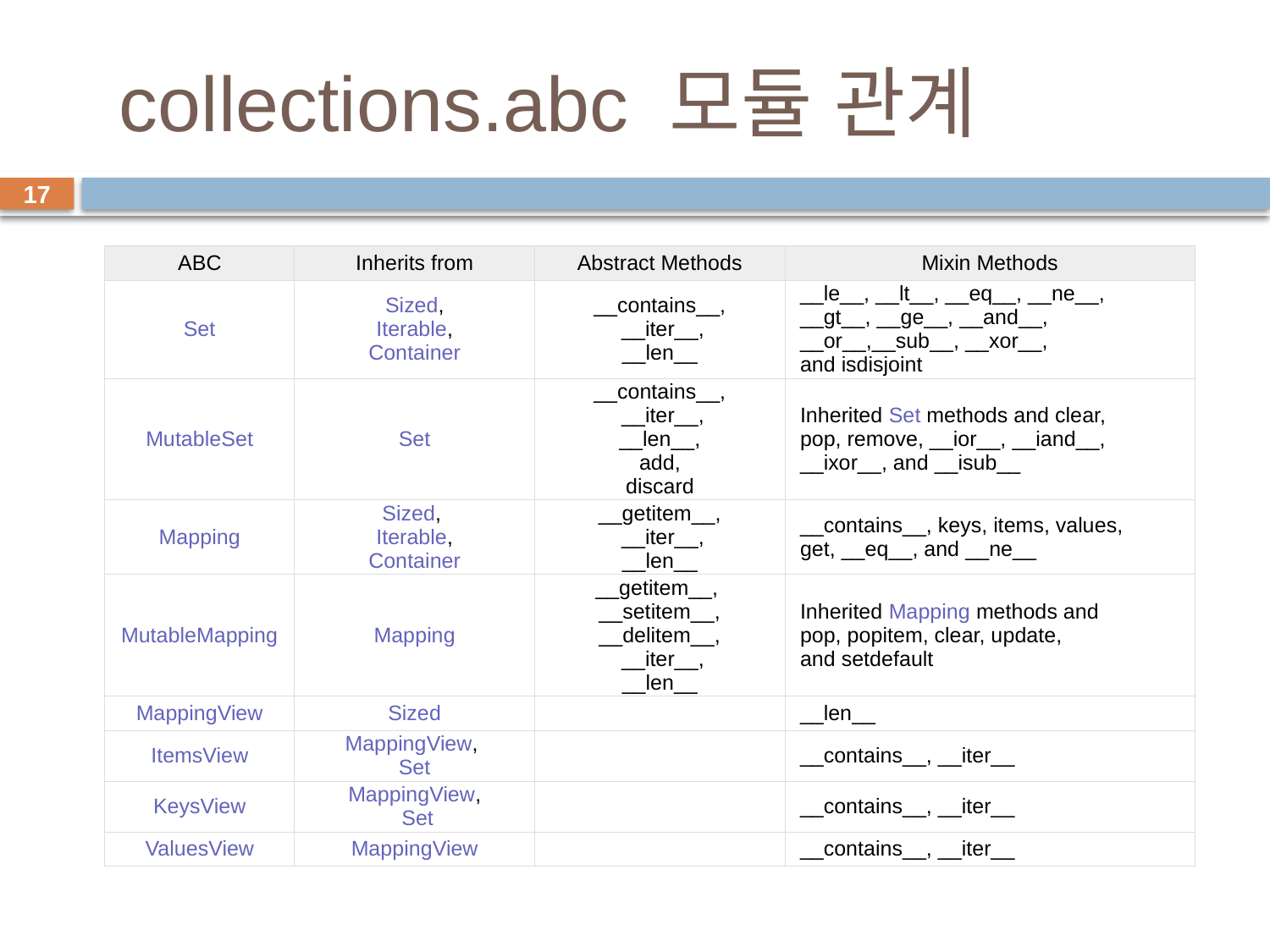

# collections.abc 모듈 관계
17
| ABC | Inherits from | Abstract Methods | Mixin Methods |
| --- | --- | --- | --- |
| Set | Sized, Iterable, Container | \_\_contains\_\_,  \_\_iter\_\_, \_\_len\_\_ | \_\_le\_\_, \_\_lt\_\_, \_\_eq\_\_, \_\_ne\_\_,  \_\_gt\_\_, \_\_ge\_\_, \_\_and\_\_,  \_\_or\_\_,\_\_sub\_\_, \_\_xor\_\_, and isdisjoint |
| MutableSet | Set | \_\_contains\_\_,  \_\_iter\_\_, \_\_len\_\_,  add,  discard | Inherited Set methods and clear,  pop, remove, \_\_ior\_\_, \_\_iand\_\_,  \_\_ixor\_\_, and \_\_isub\_\_ |
| Mapping | Sized,  Iterable, Container | \_\_getitem\_\_,  \_\_iter\_\_, \_\_len\_\_ | \_\_contains\_\_, keys, items, values,  get, \_\_eq\_\_, and \_\_ne\_\_ |
| MutableMapping | Mapping | \_\_getitem\_\_,  \_\_setitem\_\_, \_\_delitem\_\_,  \_\_iter\_\_, \_\_len\_\_ | Inherited Mapping methods and  pop, popitem, clear, update, and setdefault |
| MappingView | Sized |  | \_\_len\_\_ |
| ItemsView | MappingView,  Set |  | \_\_contains\_\_, \_\_iter\_\_ |
| KeysView | MappingView,  Set |  | \_\_contains\_\_, \_\_iter\_\_ |
| ValuesView | MappingView |  | \_\_contains\_\_, \_\_iter\_\_ |